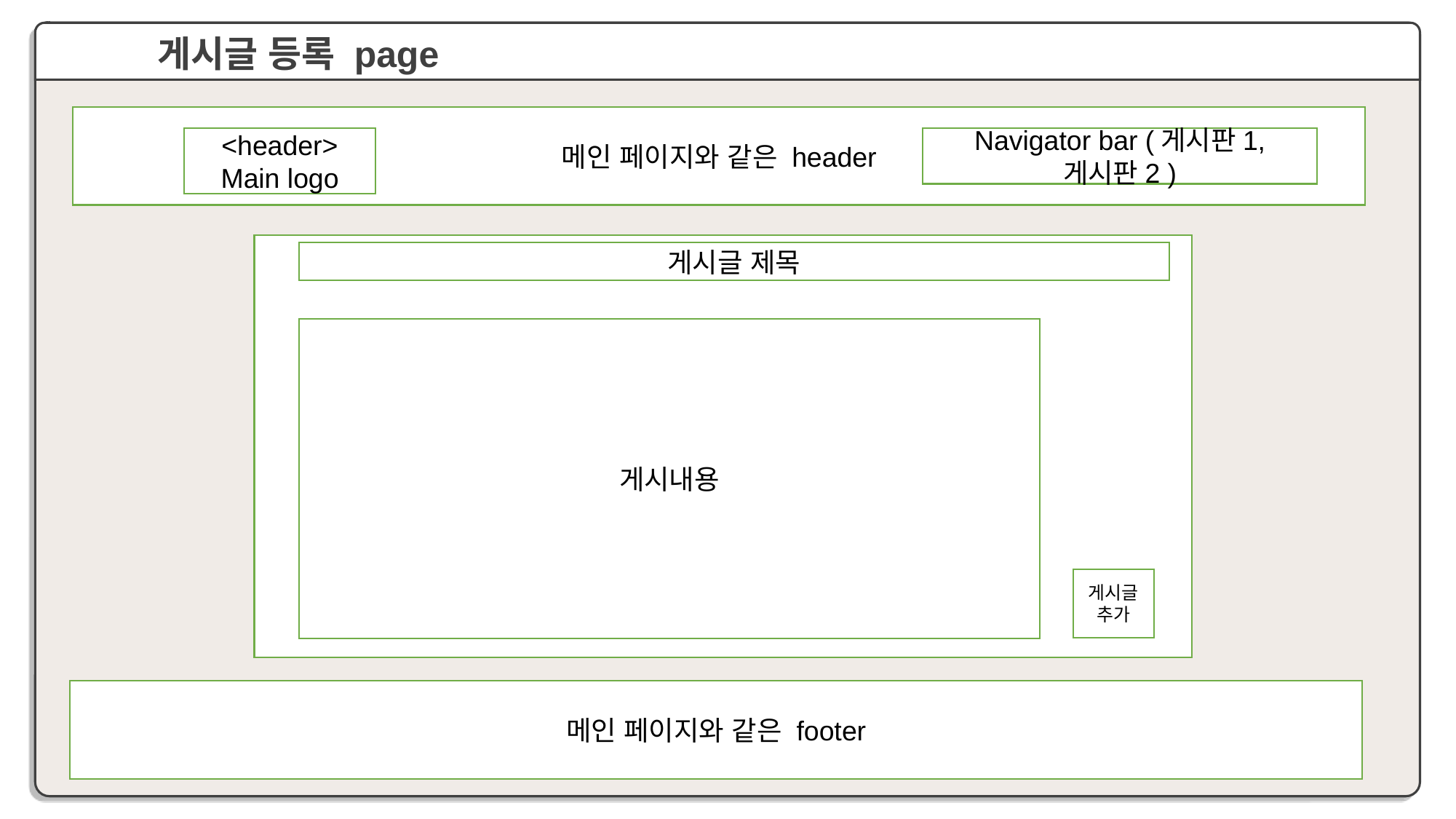

게시글 등록 page
메인 페이지와 같은 header
<header>
Main logo
Navigator bar (게시판1, 게시판2 )

게시글 제목
게시내용
게시글 추가
메인 페이지와 같은 footer